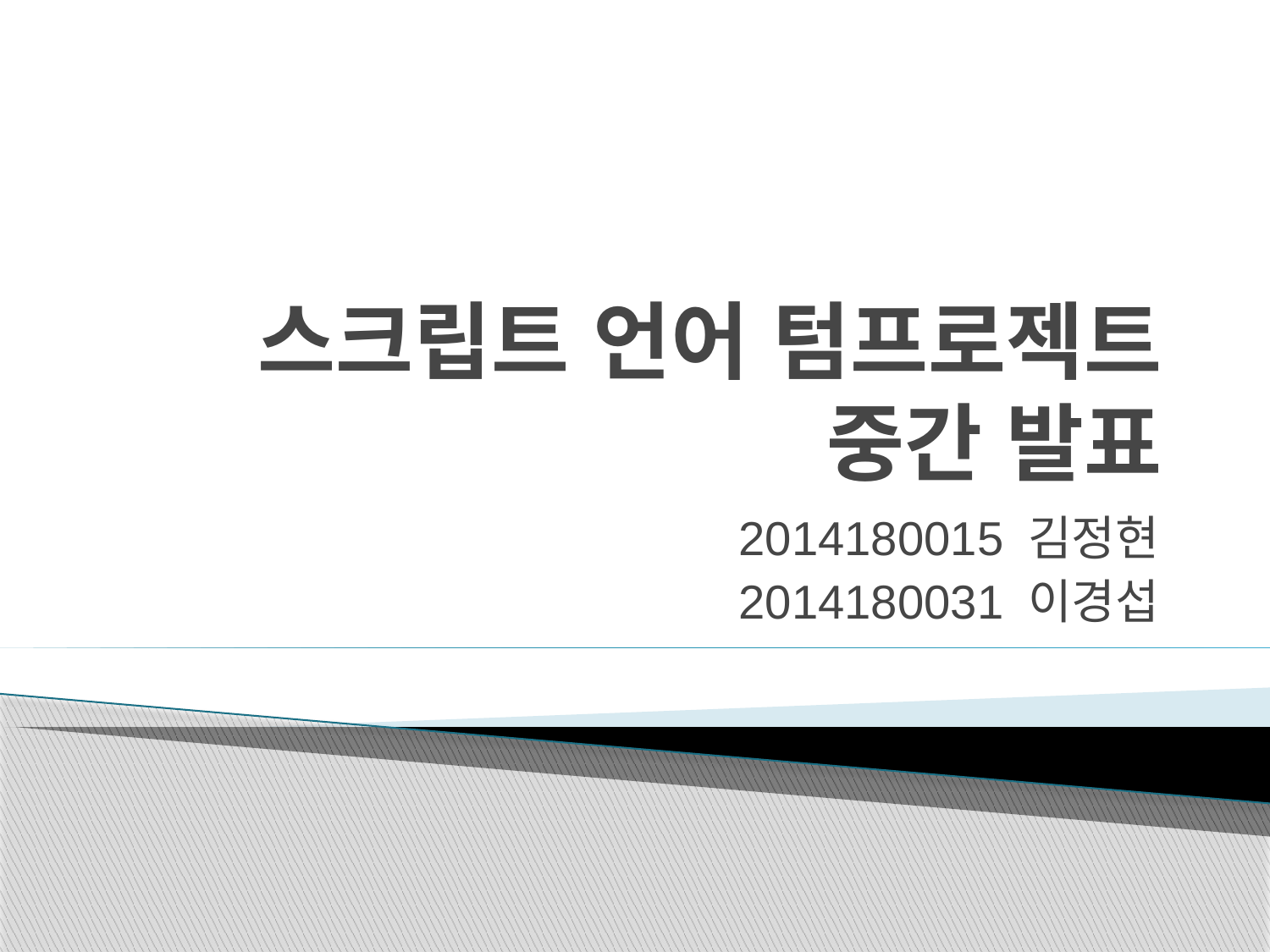

# 스크립트 언어 텀프로젝트 중간 발표
 2014180015 김정현
2014180031 이경섭